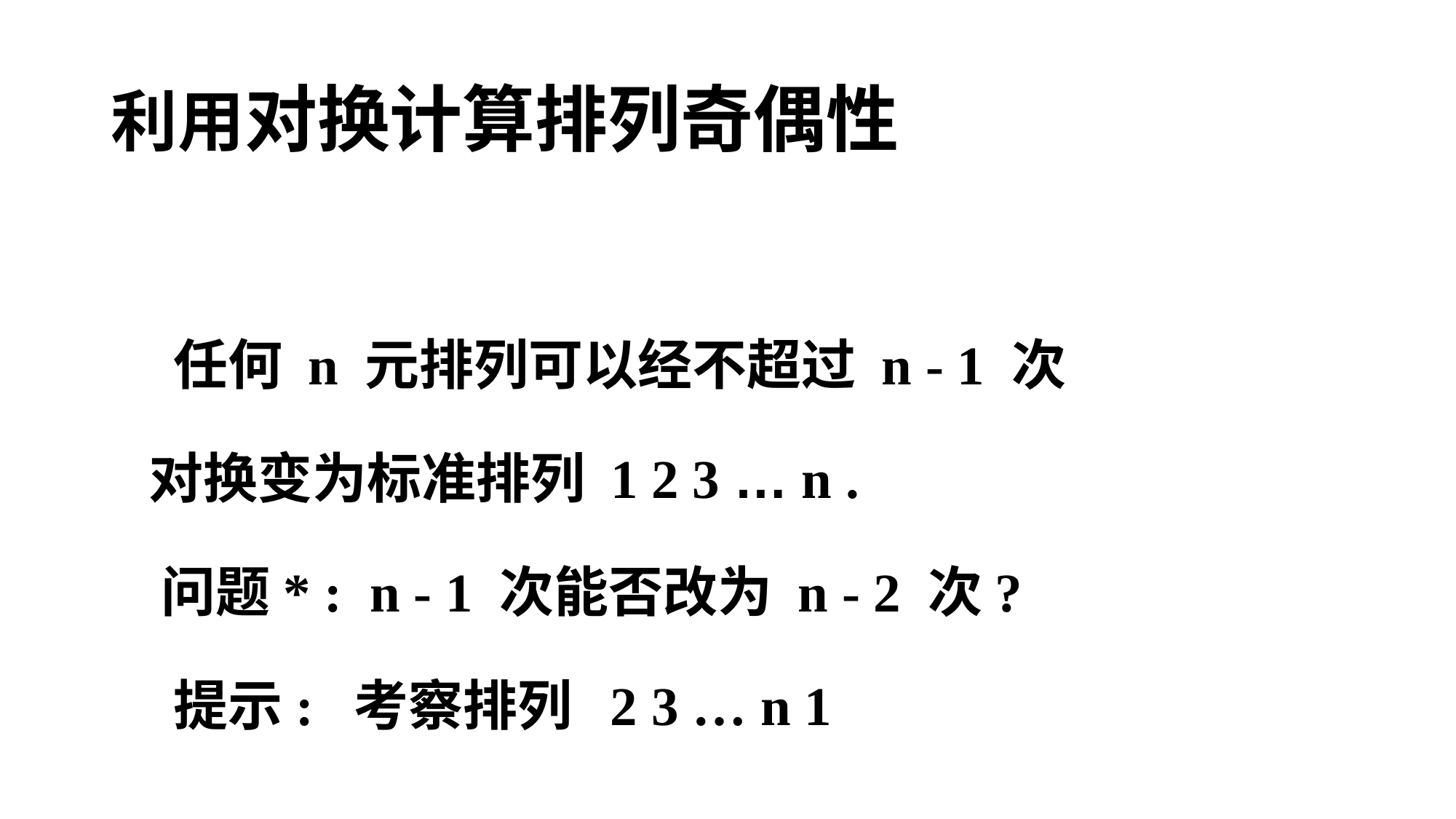

# 利用对换计算排列奇偶性

    任何 n 元排列可以经不超过 n - 1 次
  对换变为标准排列 1 2 3 … n .
   问题* :  n - 1 次能否改为 n - 2 次?
    提示:  考察排列  2 3 … n 1